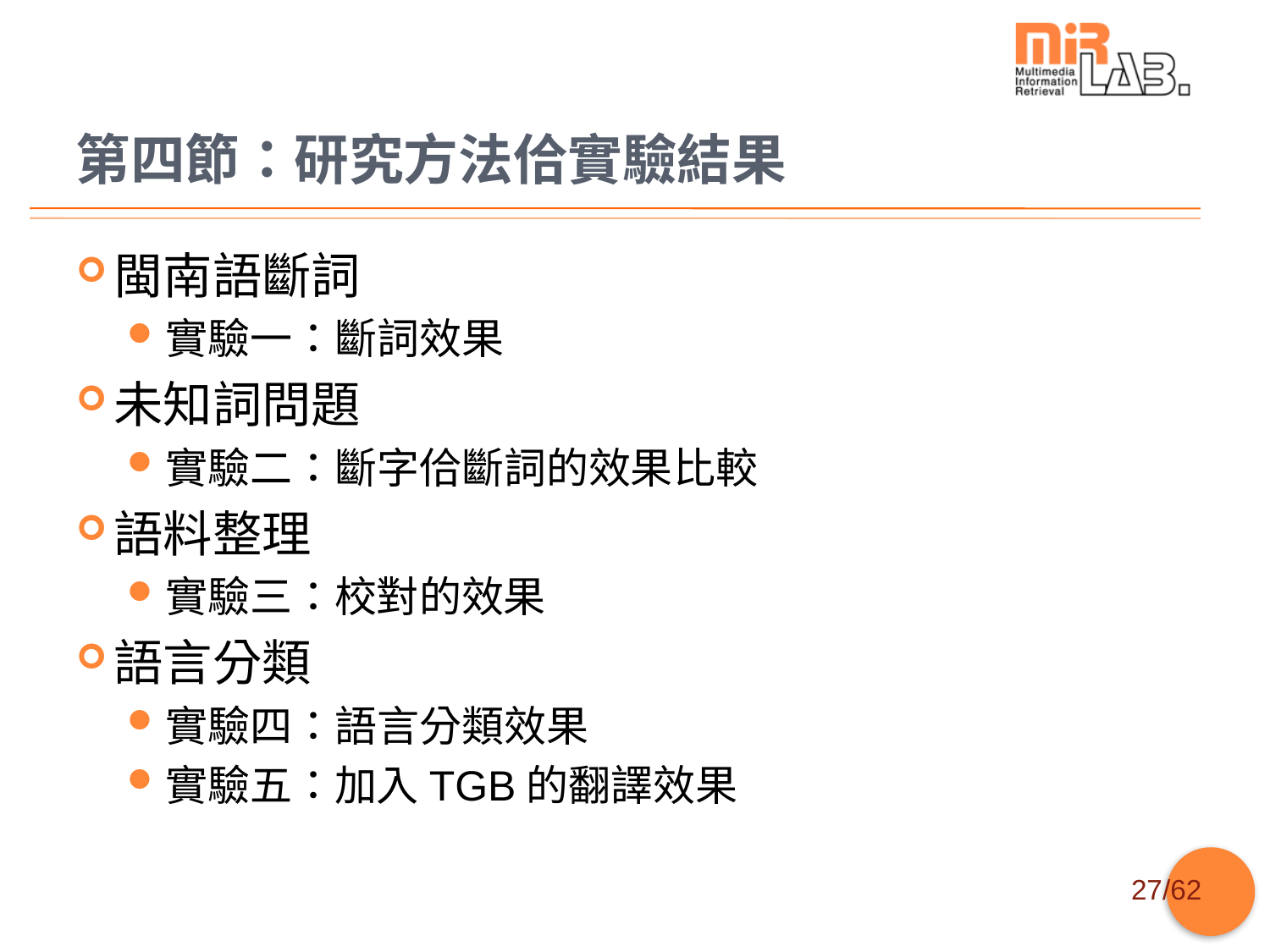

# 第四節：研究方法佮實驗結果
閩南語斷詞
實驗一：斷詞效果
未知詞問題
實驗二：斷字佮斷詞的效果比較
語料整理
實驗三：校對的效果
語言分類
實驗四：語言分類效果
實驗五：加入TGB的翻譯效果